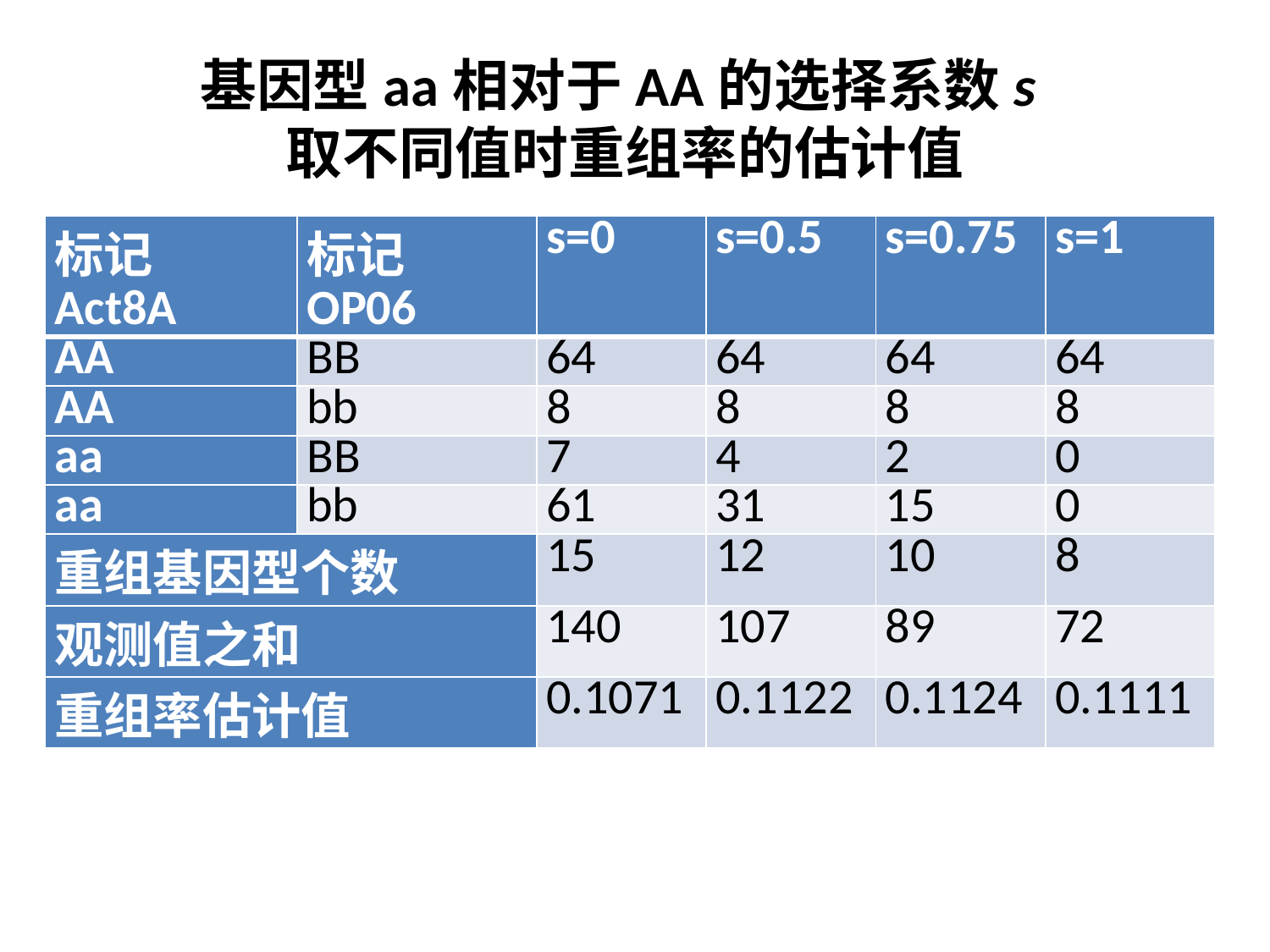

# 基因型aa相对于AA的选择系数s取不同值时重组率的估计值
| 标记Act8A | 标记OP06 | s=0 | s=0.5 | s=0.75 | s=1 |
| --- | --- | --- | --- | --- | --- |
| AA | BB | 64 | 64 | 64 | 64 |
| AA | bb | 8 | 8 | 8 | 8 |
| aa | BB | 7 | 4 | 2 | 0 |
| aa | bb | 61 | 31 | 15 | 0 |
| 重组基因型个数 |  | 15 | 12 | 10 | 8 |
| 观测值之和 |  | 140 | 107 | 89 | 72 |
| 重组率估计值 |  | 0.1071 | 0.1122 | 0.1124 | 0.1111 |